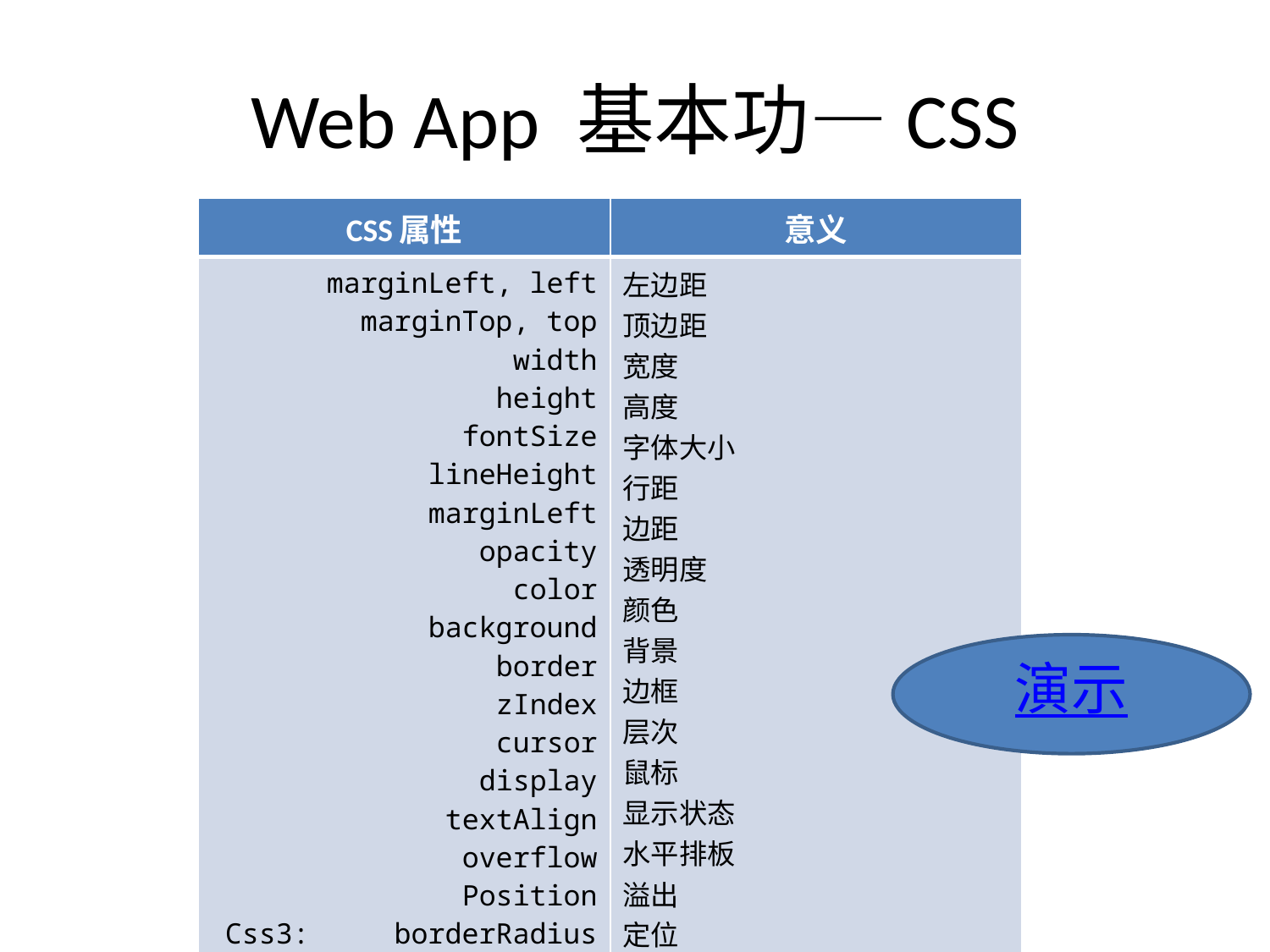

# Web App 基本功—CSS
| CSS属性 | 意义 |
| --- | --- |
| marginLeft, left marginTop, top width height fontSize lineHeight marginLeft opacity color background border zIndex cursor display textAlign overflow Position Css3: borderRadius | 左边距 顶边距 宽度 高度 字体大小 行距 边距 透明度 颜色 背景 边框 层次 鼠标 显示状态 水平排板 溢出 定位 边框圆角 |
演示